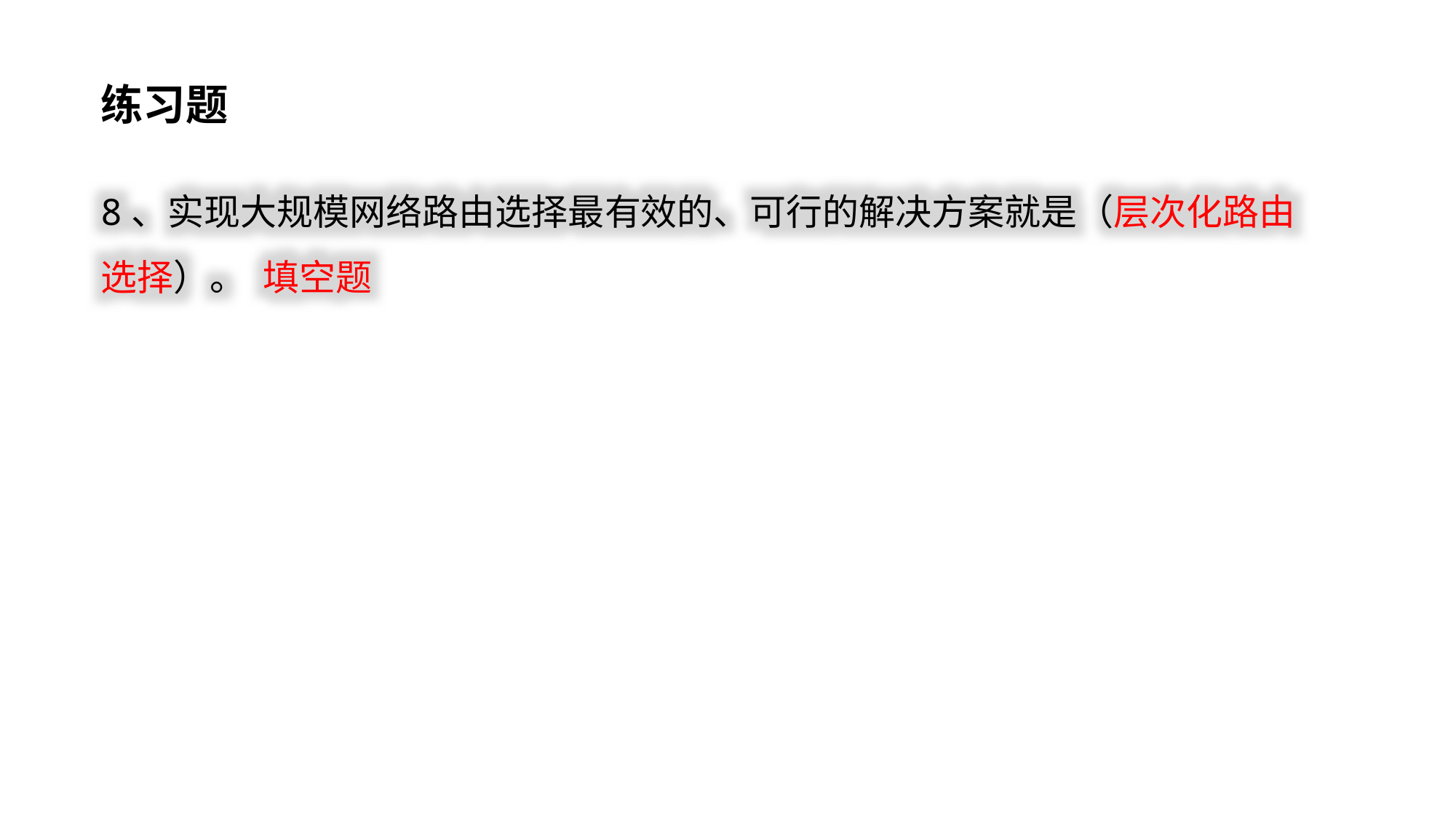

练习题
8、实现大规模网络路由选择最有效的、可行的解决方案就是（层次化路由选择）。  填空题